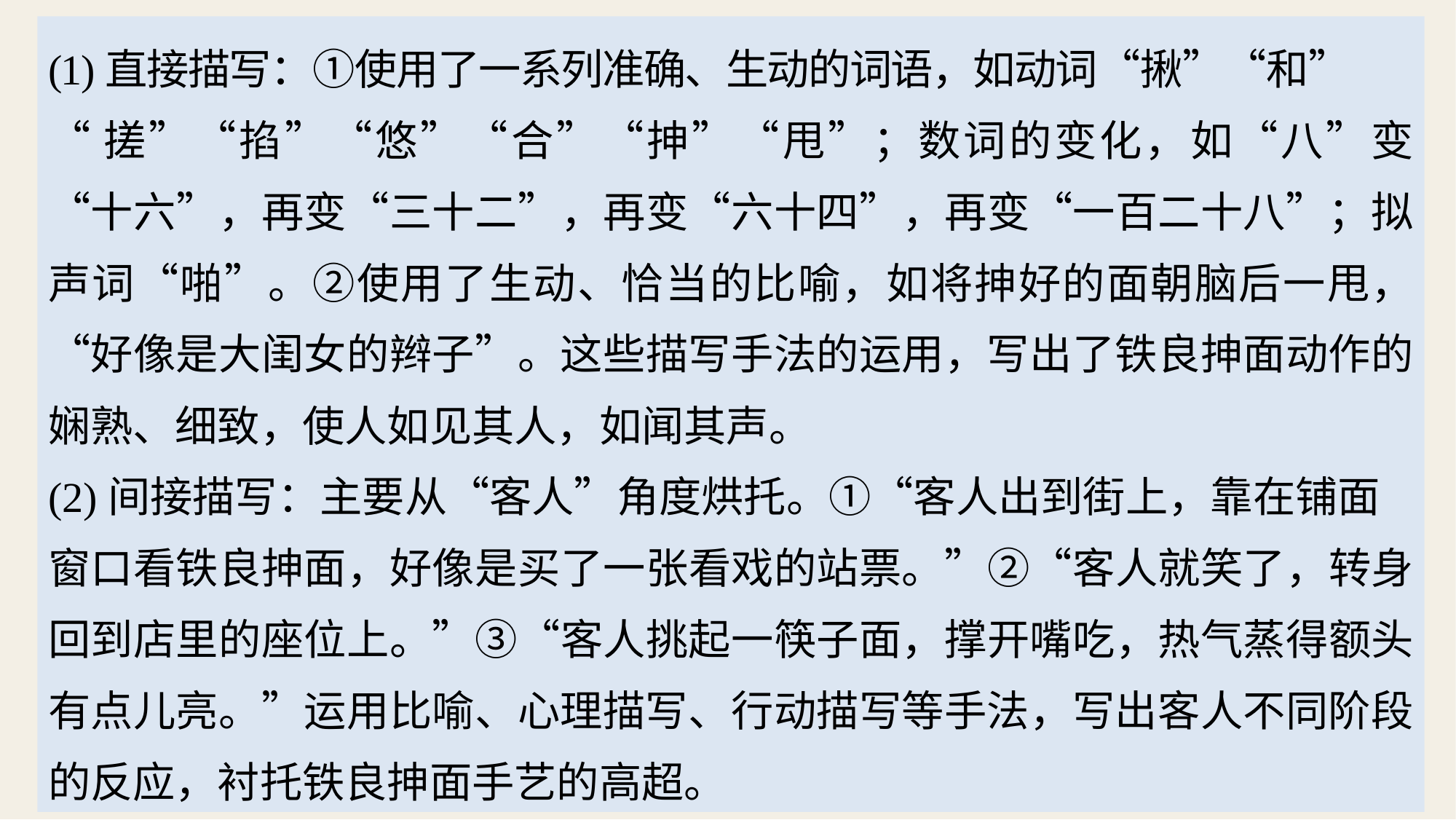

(1)直接描写：①使用了一系列准确、生动的词语，如动词“揪”“和”
“搓”“掐”“悠”“合”“抻”“甩”；数词的变化，如“八”变“十六”，再变“三十二”，再变“六十四”，再变“一百二十八”；拟声词“啪”。②使用了生动、恰当的比喻，如将抻好的面朝脑后一甩，“好像是大闺女的辫子”。这些描写手法的运用，写出了铁良抻面动作的娴熟、细致，使人如见其人，如闻其声。
(2)间接描写：主要从“客人”角度烘托。①“客人出到街上，靠在铺面
窗口看铁良抻面，好像是买了一张看戏的站票。”②“客人就笑了，转身回到店里的座位上。”③“客人挑起一筷子面，撑开嘴吃，热气蒸得额头有点儿亮。”运用比喻、心理描写、行动描写等手法，写出客人不同阶段的反应，衬托铁良抻面手艺的高超。